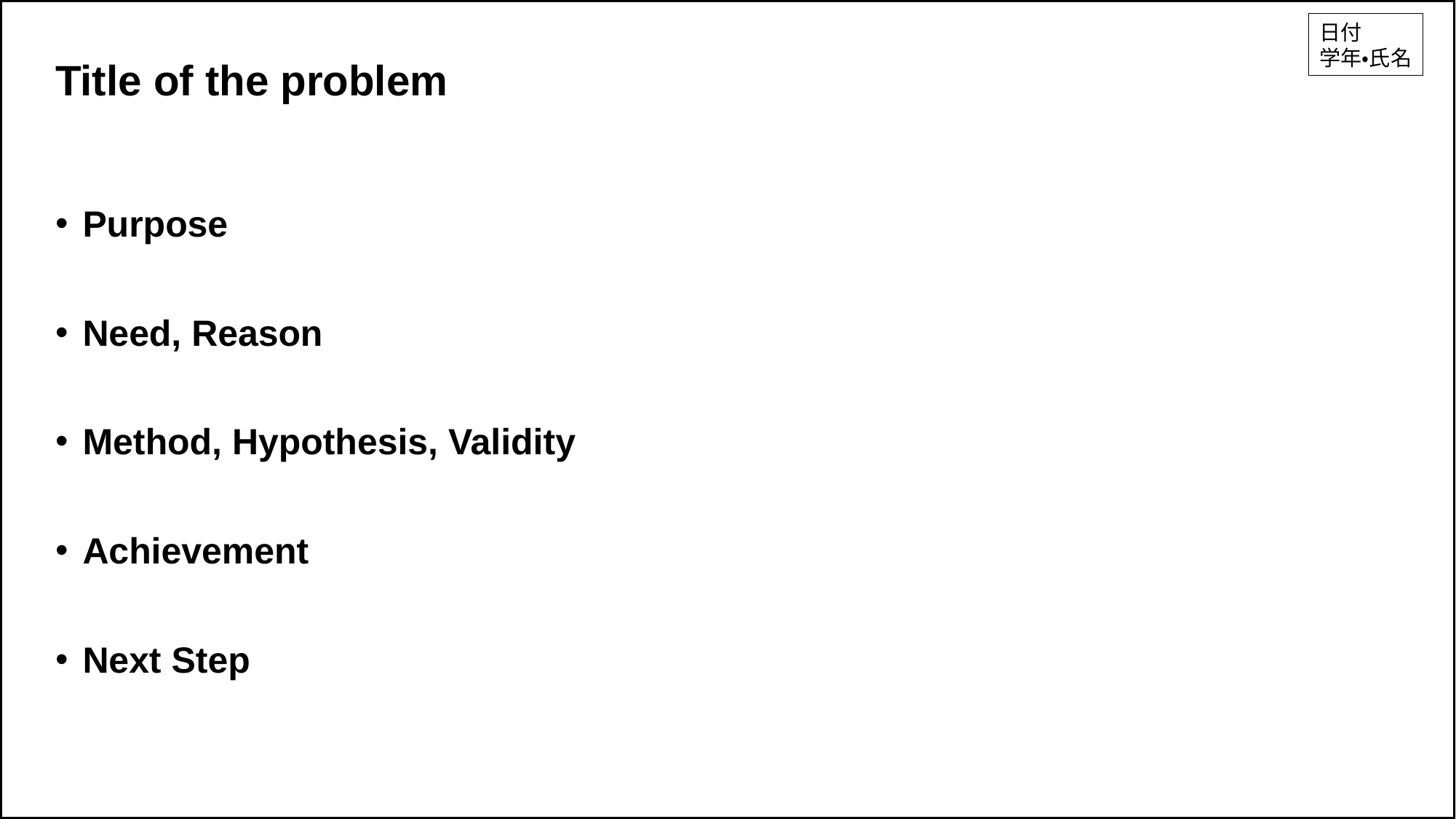

日付
学年・氏名
# Title of the problem
Purpose

Need, Reason

Method, Hypothesis, Validity

Achievement

Next Step